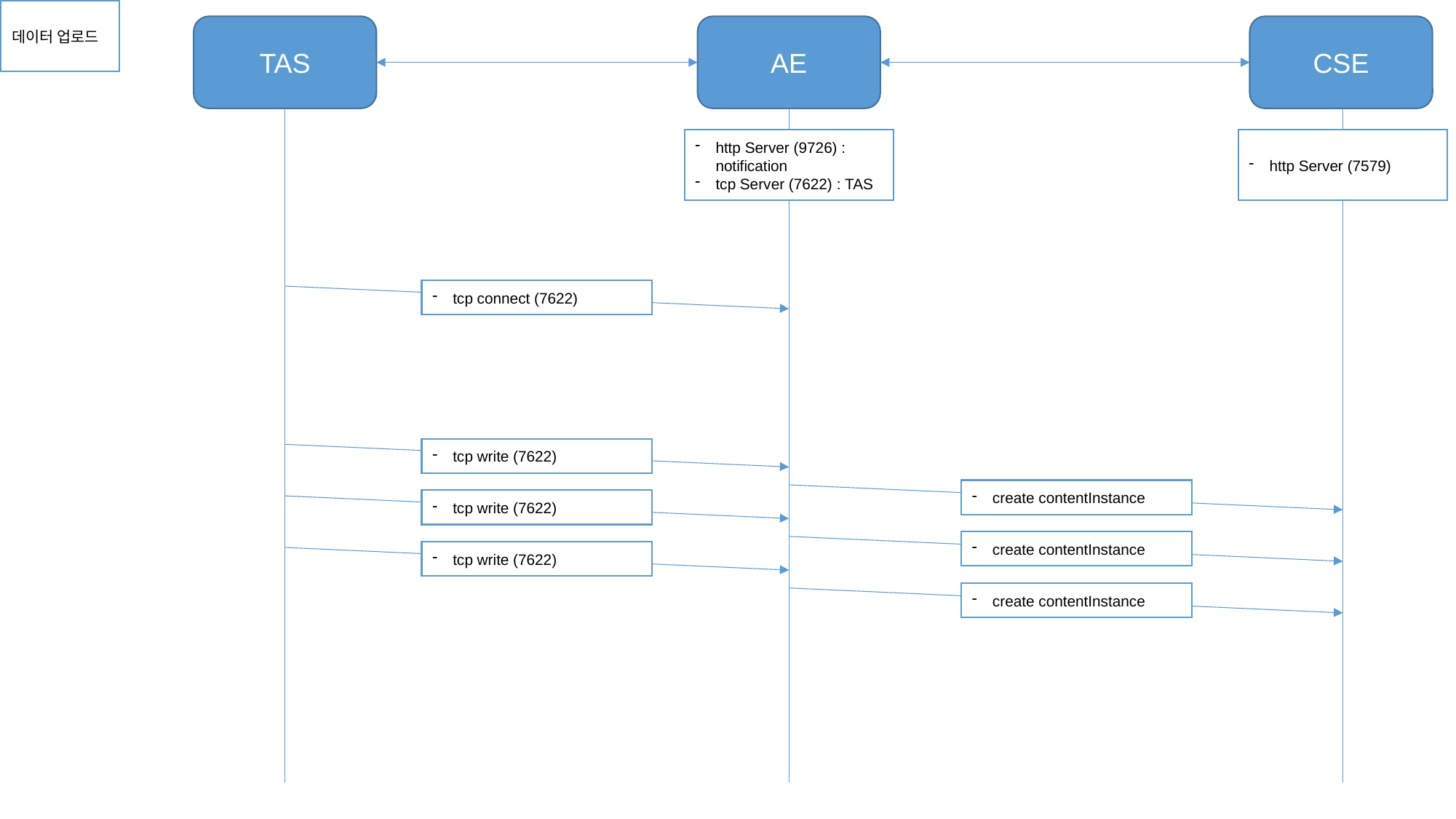

데이터 업로드
TAS
AE
CSE
http Server (9726) : notification
tcp Server (7622) : TAS
http Server (7579)
tcp connect (7622)
tcp write (7622)
create contentInstance
tcp write (7622)
create contentInstance
tcp write (7622)
create contentInstance